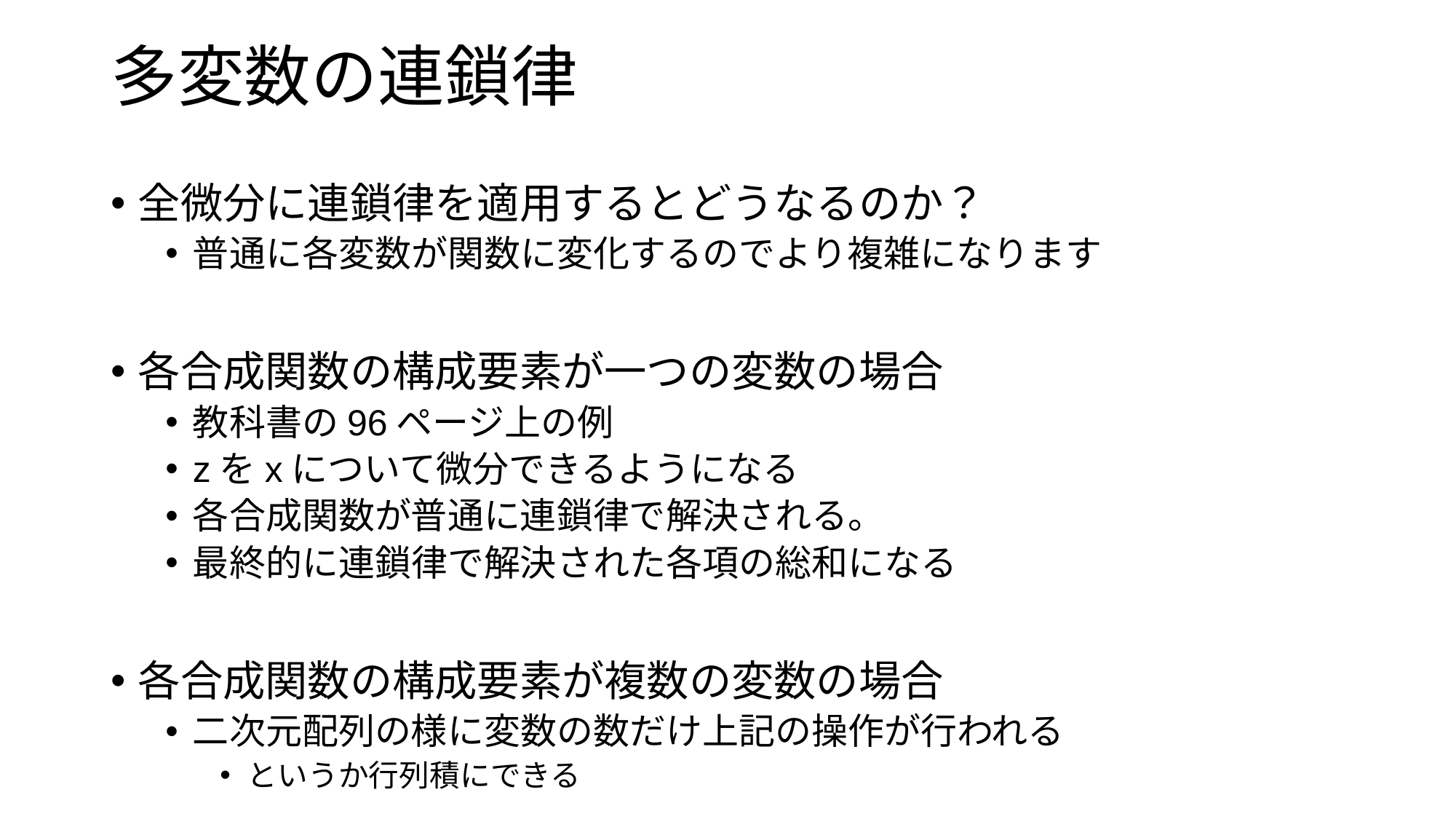

# 多変数の連鎖律
全微分に連鎖律を適用するとどうなるのか？
普通に各変数が関数に変化するのでより複雑になります

各合成関数の構成要素が一つの変数の場合
教科書の96ページ上の例
zをxについて微分できるようになる
各合成関数が普通に連鎖律で解決される。
最終的に連鎖律で解決された各項の総和になる

各合成関数の構成要素が複数の変数の場合
二次元配列の様に変数の数だけ上記の操作が行われる
というか行列積にできる